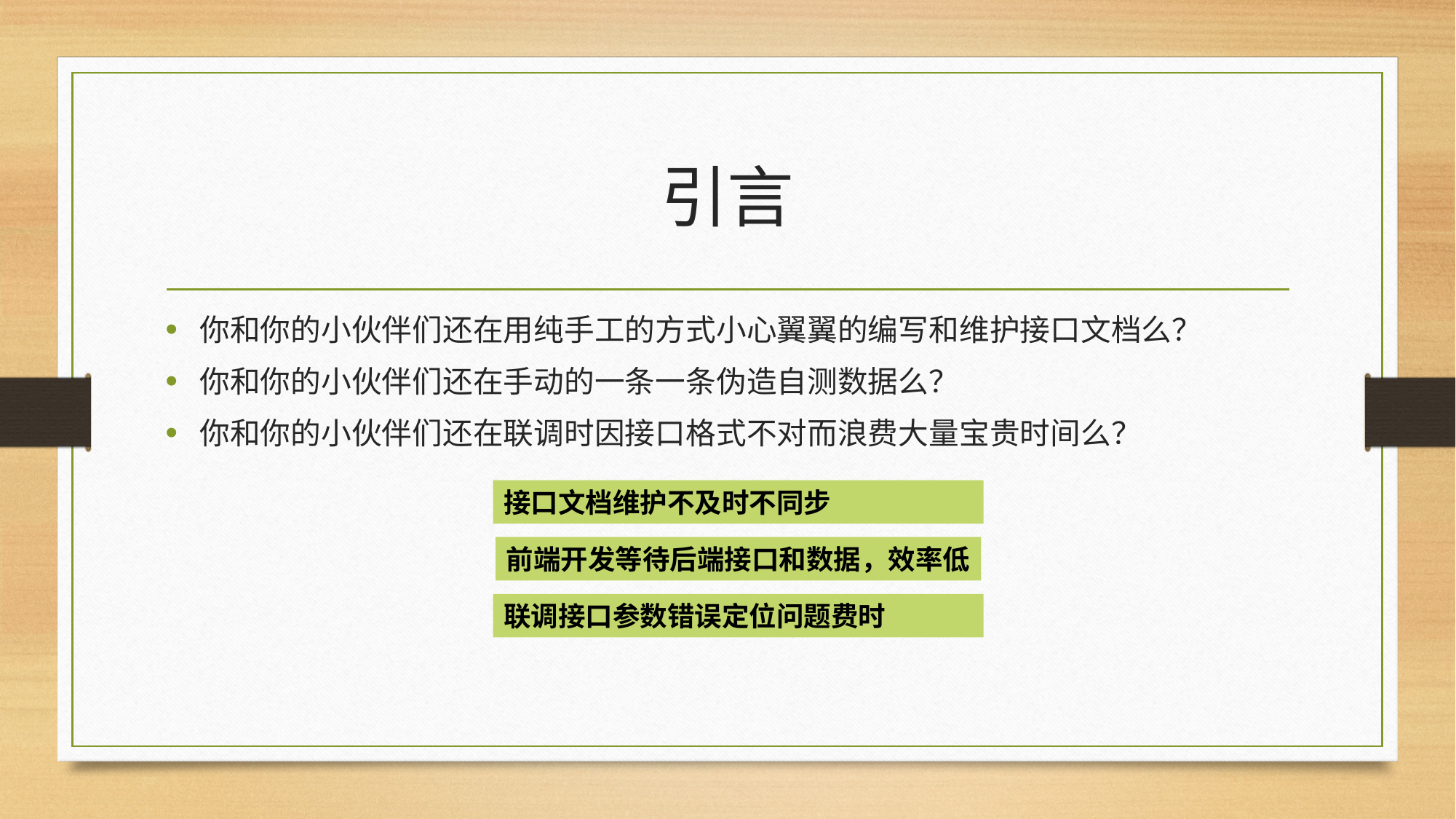

# 引言
你和你的小伙伴们还在用纯手工的方式小心翼翼的编写和维护接口文档么？
你和你的小伙伴们还在手动的一条一条伪造自测数据么？
你和你的小伙伴们还在联调时因接口格式不对而浪费大量宝贵时间么？

接口文档维护不及时不同步
前端开发等待后端接口和数据，效率低
联调接口参数错误定位问题费时